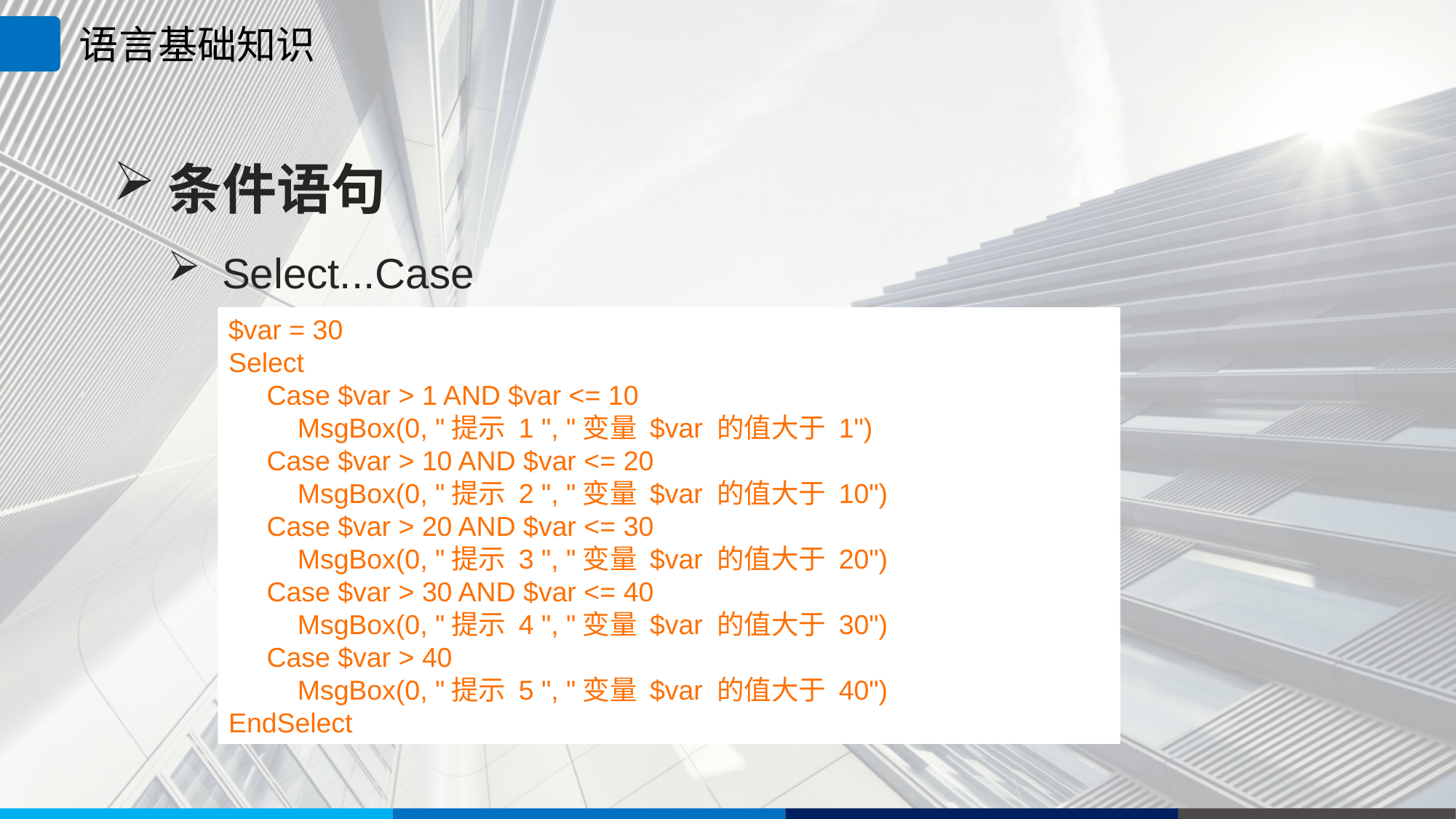

语言基础知识

条件语句
Select...Case
$var = 30
Select
     Case $var > 1 AND $var <= 10
         MsgBox(0, "提示 1 ", "变量 $var 的值大于 1")
     Case $var > 10 AND $var <= 20
         MsgBox(0, "提示 2 ", "变量 $var 的值大于 10")
     Case $var > 20 AND $var <= 30
         MsgBox(0, "提示 3 ", "变量 $var 的值大于 20")
     Case $var > 30 AND $var <= 40
         MsgBox(0, "提示 4 ", "变量 $var 的值大于 30")
     Case $var > 40
         MsgBox(0, "提示 5 ", "变量 $var 的值大于 40")
EndSelect